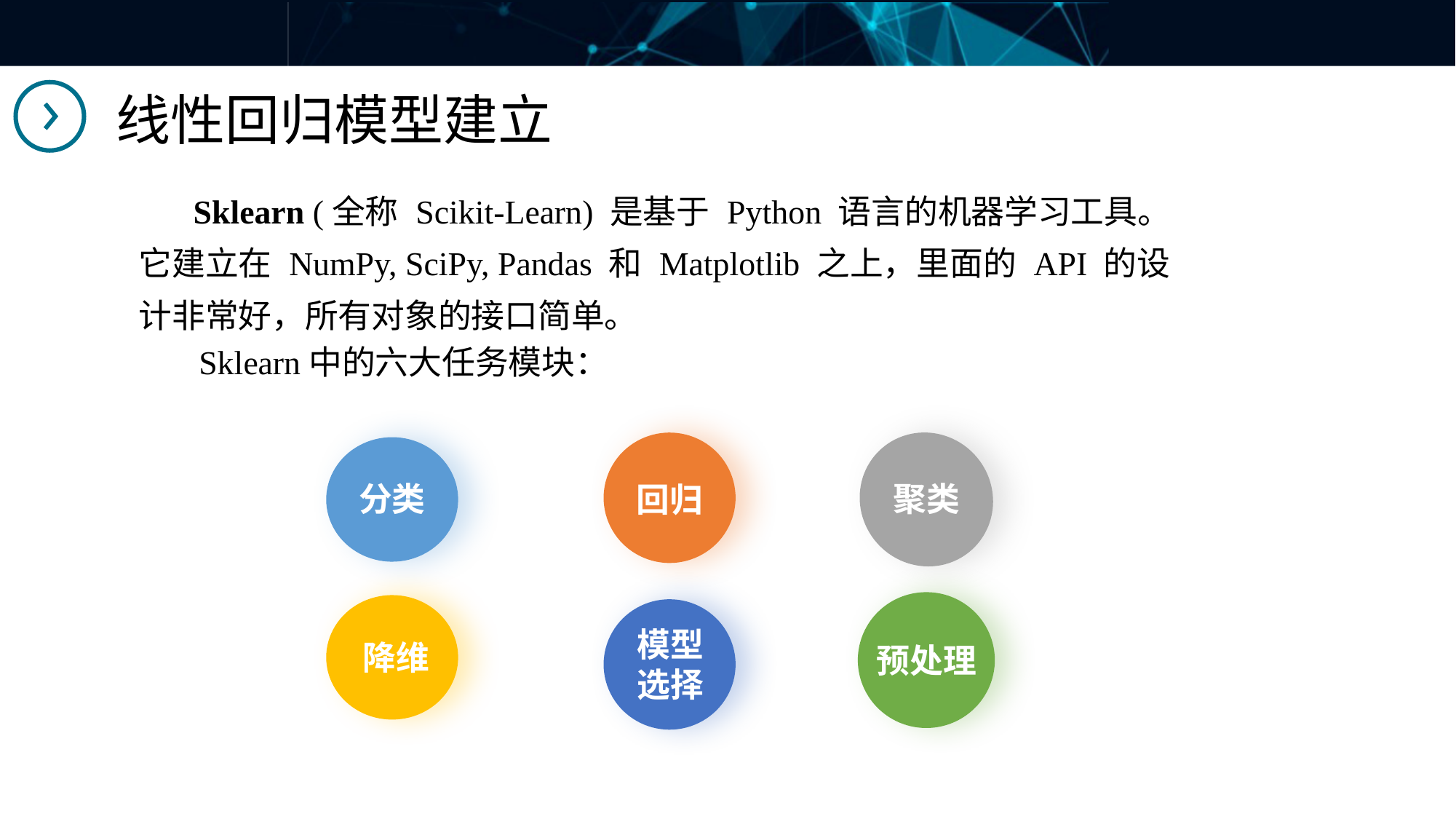

线性回归模型建立
Sklearn (全称 Scikit-Learn) 是基于 Python 语言的机器学习工具。它建立在 NumPy, SciPy, Pandas 和 Matplotlib 之上，里面的 API 的设计非常好，所有对象的接口简单。
Sklearn中的六大任务模块：

聚类

回归

分类

预处理

降维

模型
选择